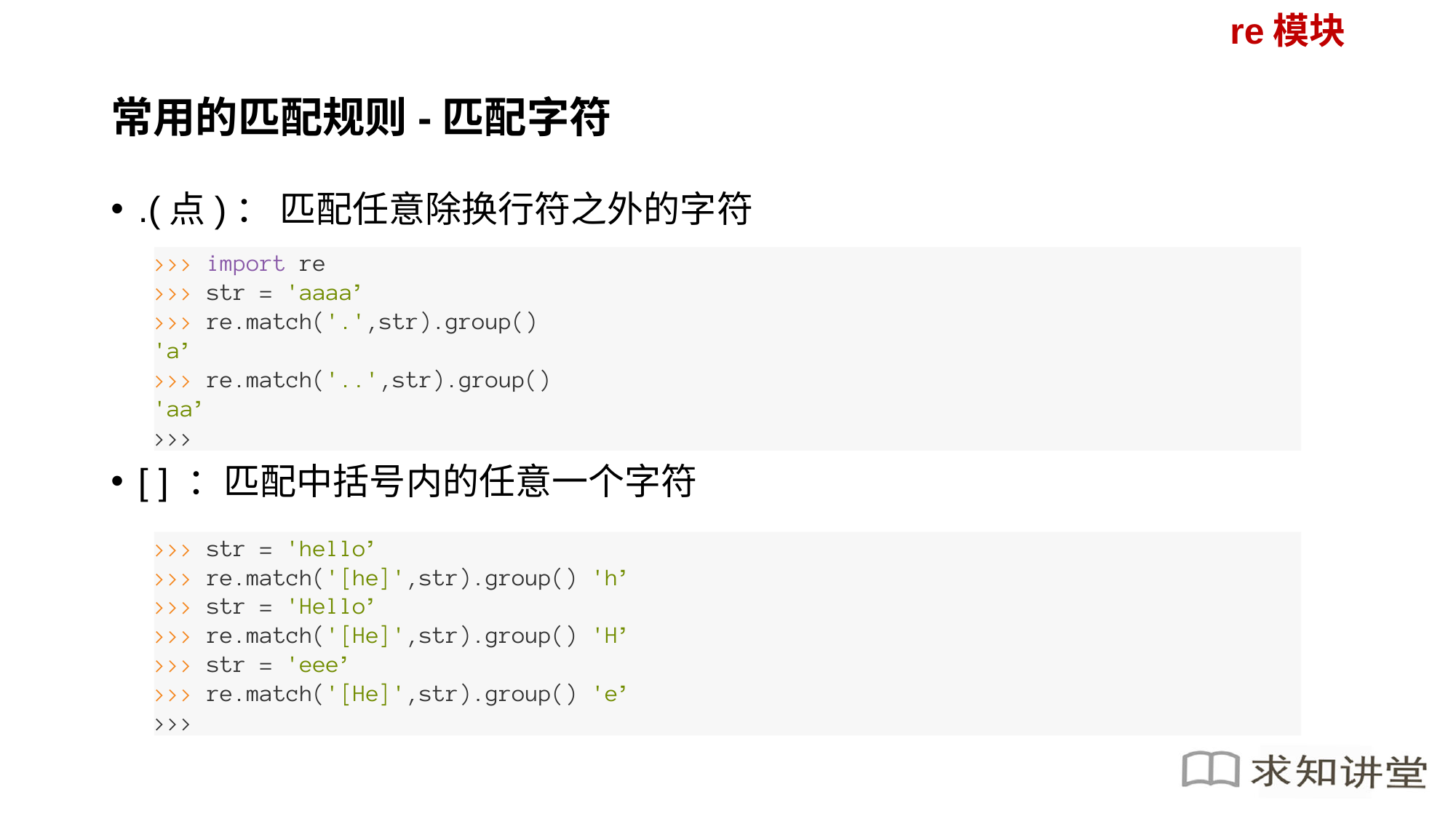

re模块
# 常用的匹配规则-匹配字符
.(点)： 匹配任意除换行符之外的字符

[ ] ：匹配中括号内的任意一个字符

>>> import re
>>> str = 'aaaa’
>>> re.match('.',str).group()
'a’
>>> re.match('..',str).group()
'aa’
>>>
>>> str = 'hello’
>>> re.match('[he]',str).group() 'h’
>>> str = 'Hello’
>>> re.match('[He]',str).group() 'H’
>>> str = 'eee’
>>> re.match('[He]',str).group() 'e’
>>>